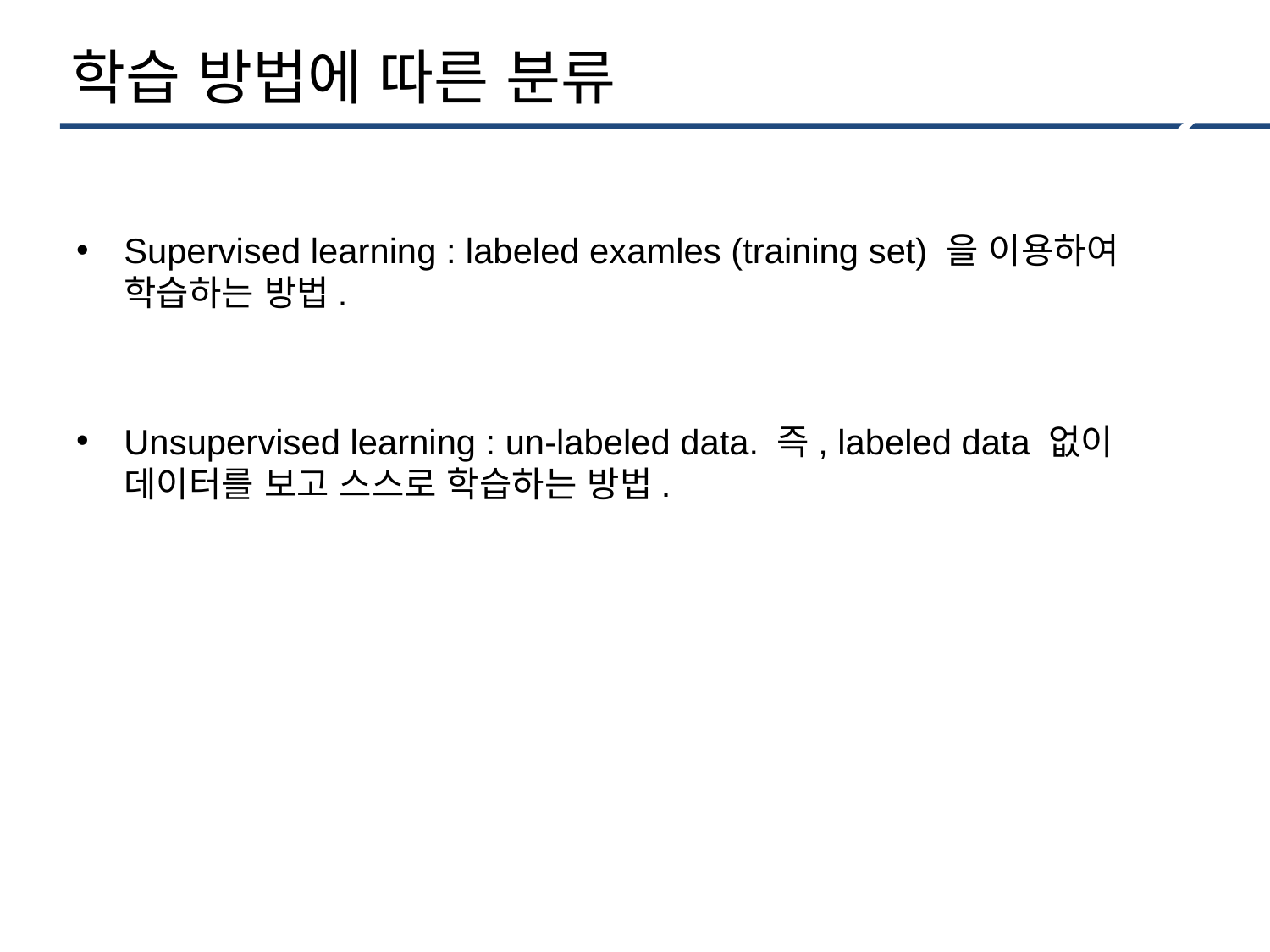

# 학습 방법에 따른 분류

Supervised learning : labeled examles (training set) 을 이용하여 학습하는 방법.

Unsupervised learning : un-labeled data. 즉, labeled data 없이 데이터를 보고 스스로 학습하는 방법.